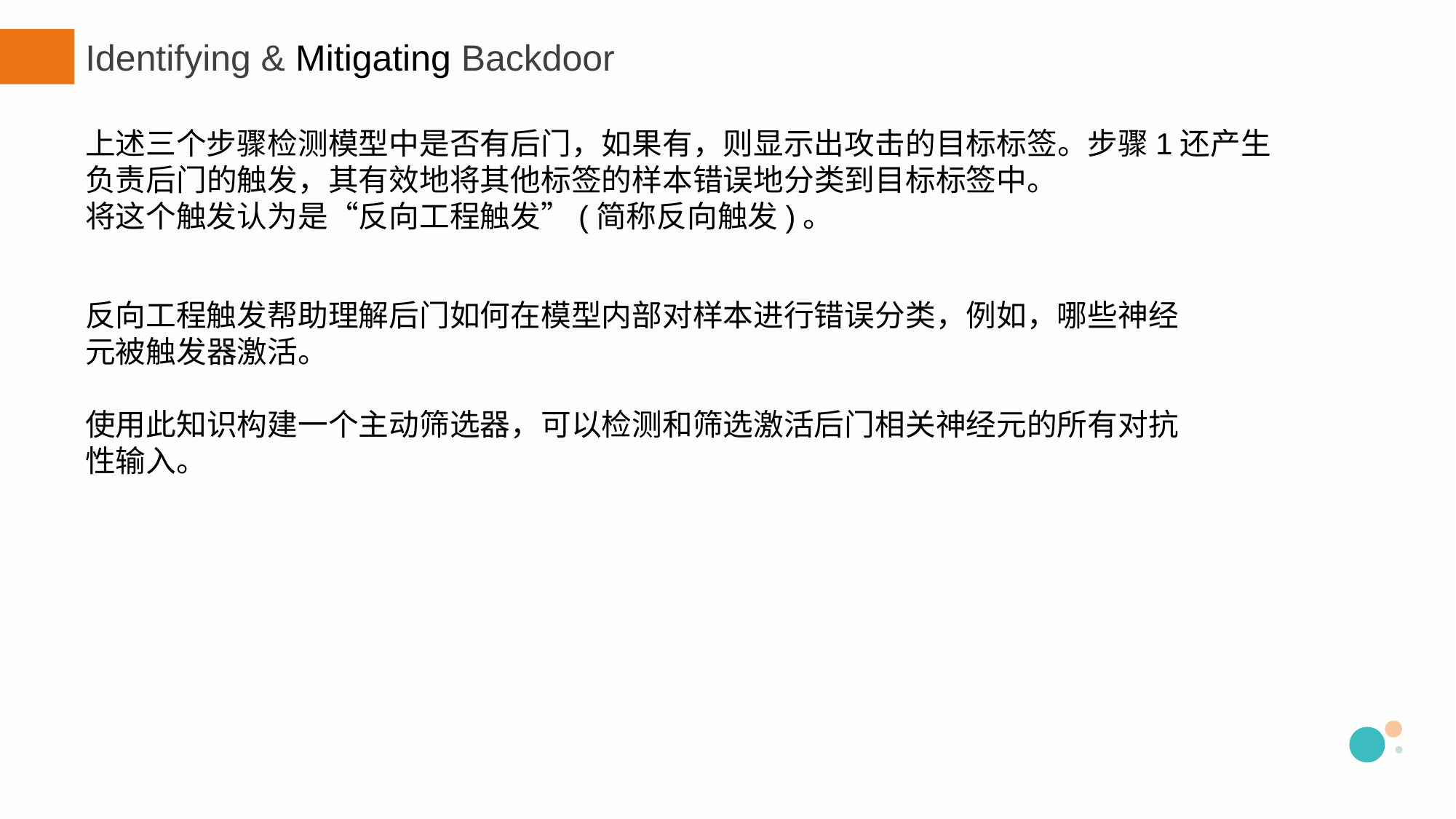

Identifying & Mitigating Backdoor
上述三个步骤检测模型中是否有后门，如果有，则显示出攻击的目标标签。步骤1还产生负责后门的触发，其有效地将其他标签的样本错误地分类到目标标签中。
将这个触发认为是“反向工程触发”(简称反向触发)。
反向工程触发帮助理解后门如何在模型内部对样本进行错误分类，例如，哪些神经元被触发器激活。

使用此知识构建一个主动筛选器，可以检测和筛选激活后门相关神经元的所有对抗性输入。
15